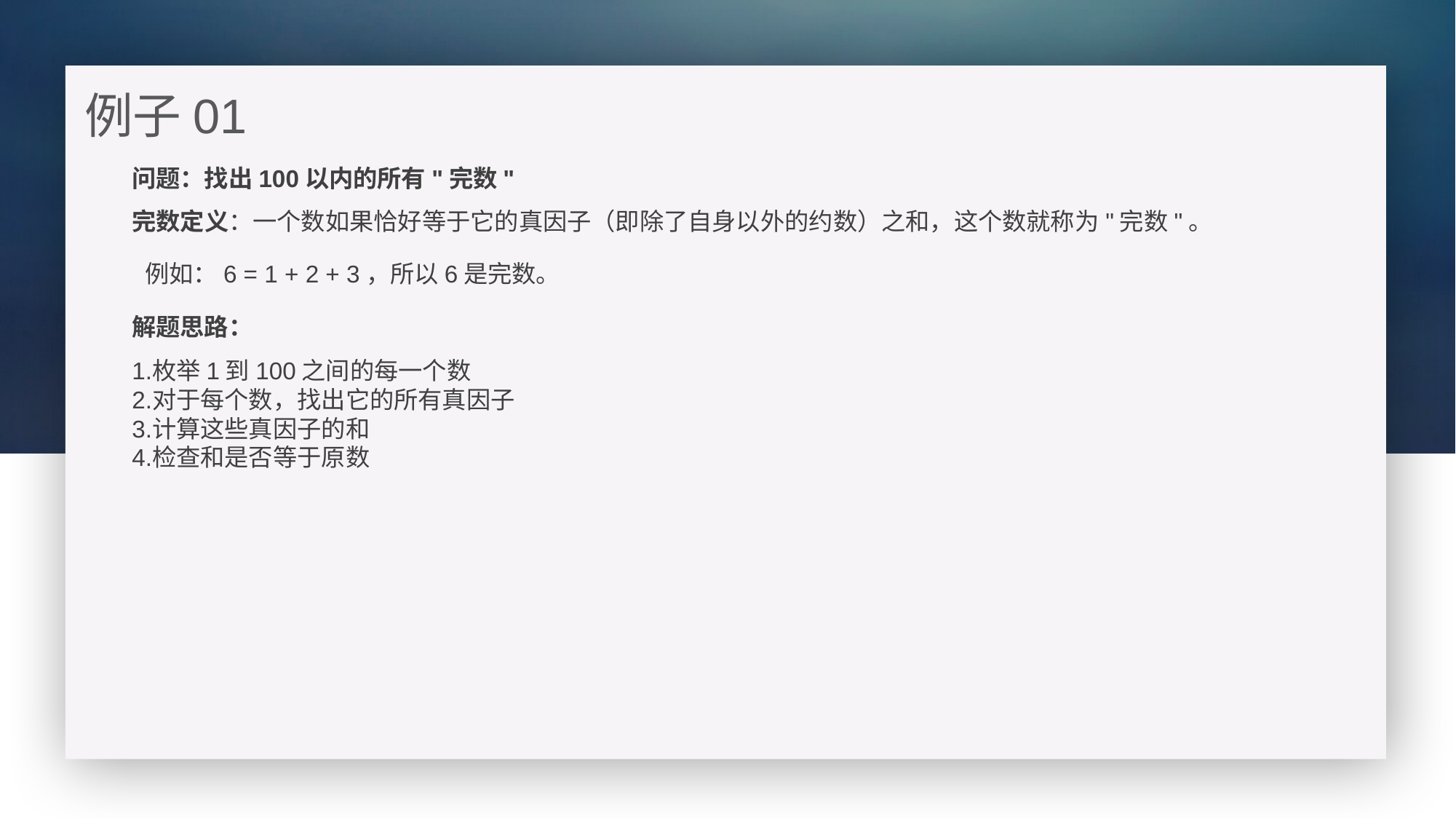

例子01
问题：找出100以内的所有"完数"
完数定义：一个数如果恰好等于它的真因子（即除了自身以外的约数）之和，这个数就称为"完数"。
例如：6 = 1 + 2 + 3，所以6是完数。
解题思路：
枚举1到100之间的每一个数
对于每个数，找出它的所有真因子
计算这些真因子的和
检查和是否等于原数